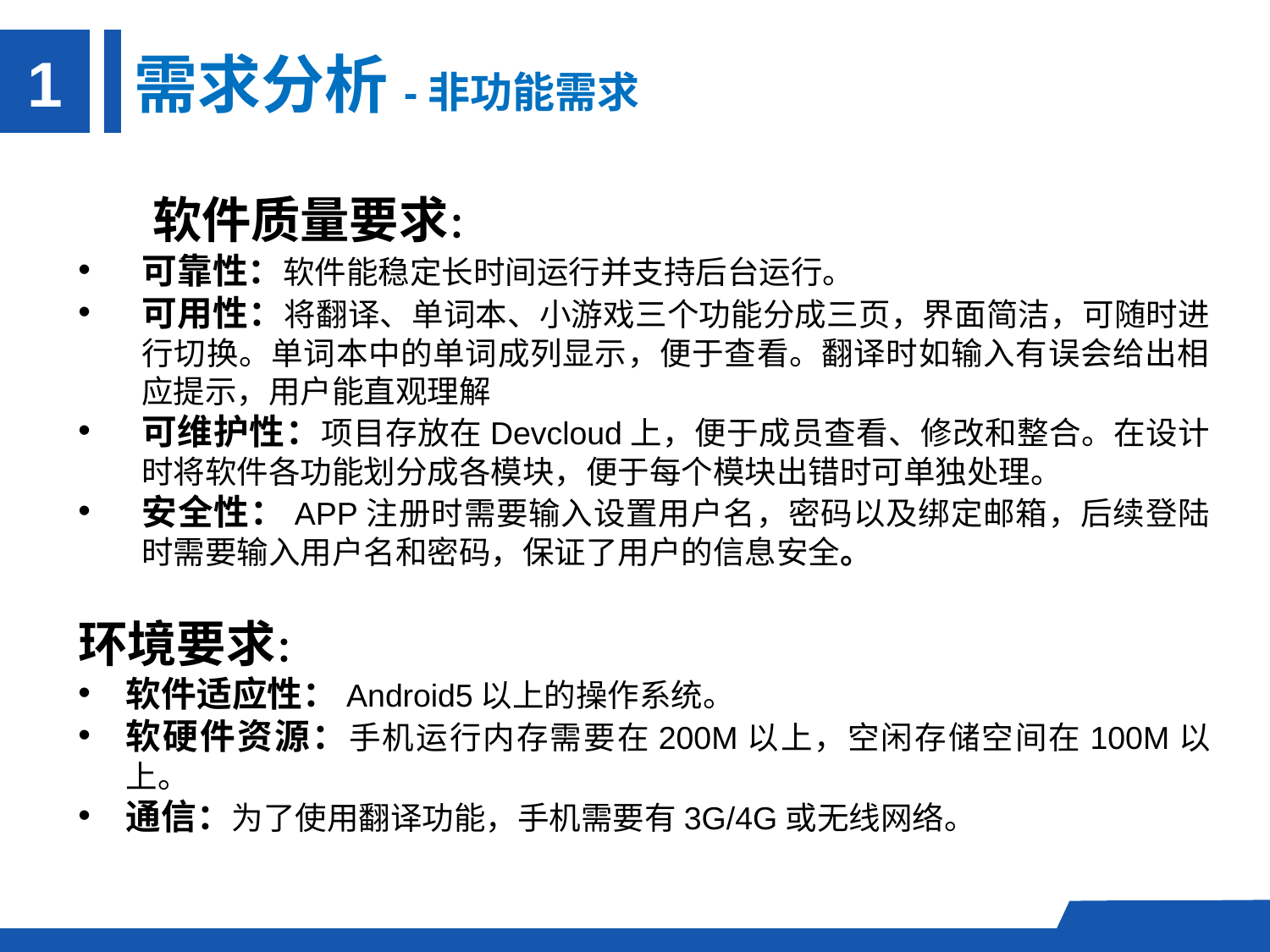

1
需求分析-非功能需求

软件质量要求：
可靠性：软件能稳定长时间运行并支持后台运行。
可用性：将翻译、单词本、小游戏三个功能分成三页，界面简洁，可随时进行切换。单词本中的单词成列显示，便于查看。翻译时如输入有误会给出相应提示，用户能直观理解
可维护性：项目存放在Devcloud上，便于成员查看、修改和整合。在设计时将软件各功能划分成各模块，便于每个模块出错时可单独处理。
安全性：APP注册时需要输入设置用户名，密码以及绑定邮箱，后续登陆时需要输入用户名和密码，保证了用户的信息安全。

环境要求：
软件适应性：Android5以上的操作系统。
软硬件资源：手机运行内存需要在200M以上，空闲存储空间在100M以上。
通信：为了使用翻译功能，手机需要有3G/4G或无线网络。